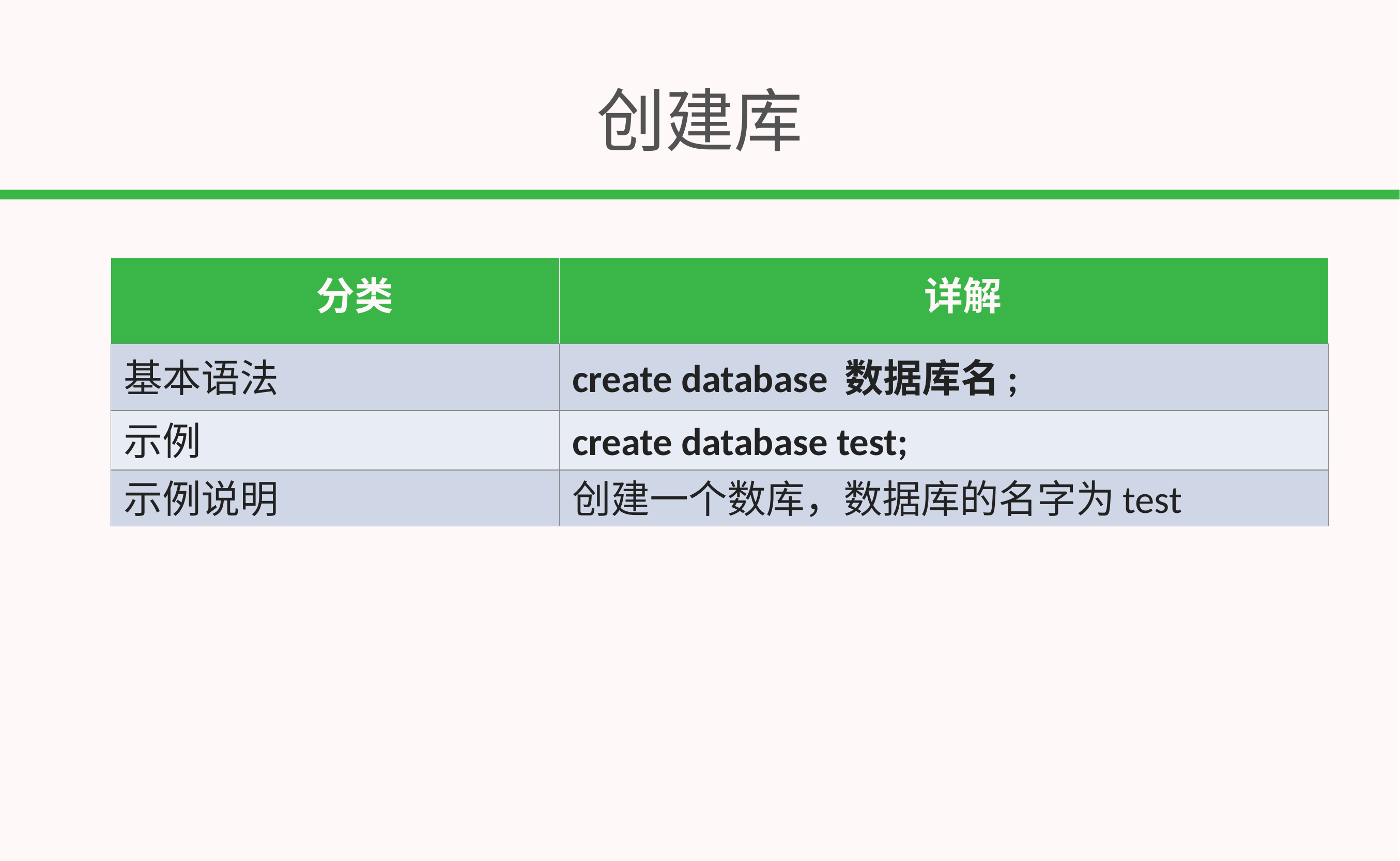

# 创建库
| 分类 | 详解 |
| --- | --- |
| 基本语法 | create database 数据库名; |
| 示例 | create database test; |
| 示例说明 | 创建一个数库，数据库的名字为test |